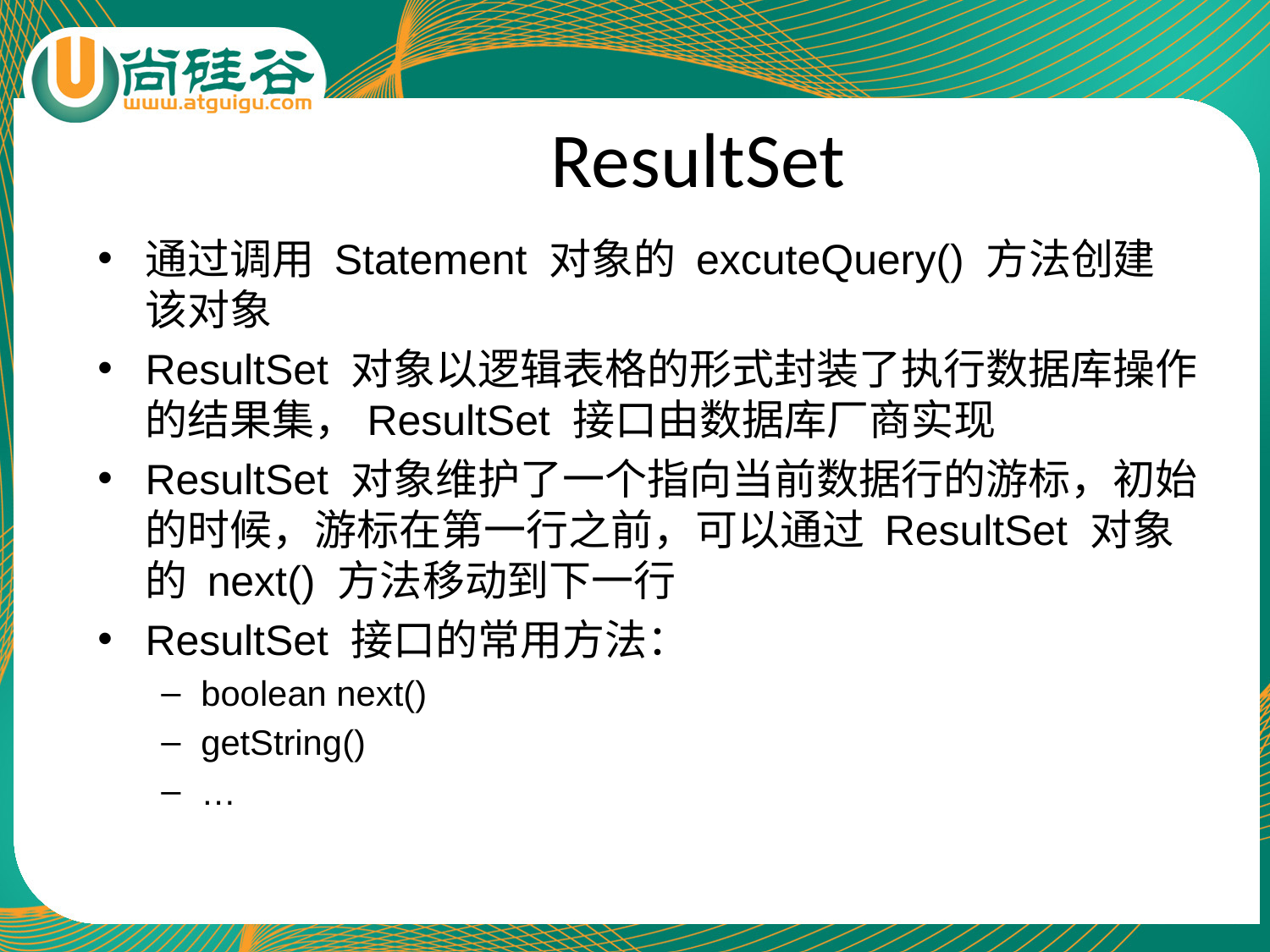

# ResultSet
通过调用 Statement 对象的 excuteQuery() 方法创建该对象
ResultSet 对象以逻辑表格的形式封装了执行数据库操作的结果集，ResultSet 接口由数据库厂商实现
ResultSet 对象维护了一个指向当前数据行的游标，初始的时候，游标在第一行之前，可以通过 ResultSet 对象的 next() 方法移动到下一行
ResultSet 接口的常用方法：
boolean next()
getString()
…